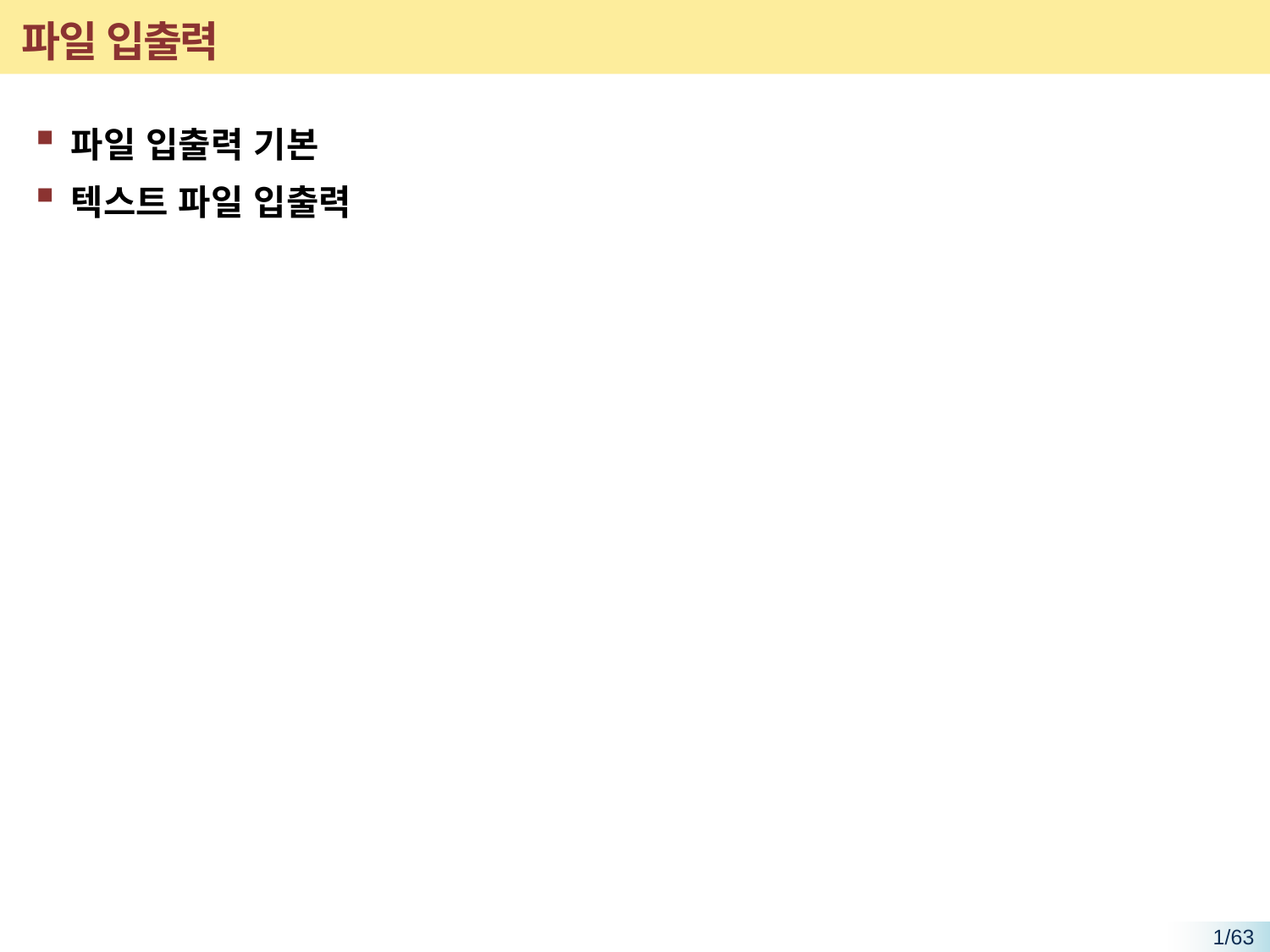

# 파일 입출력
파일 입출력 기본
텍스트 파일 입출력